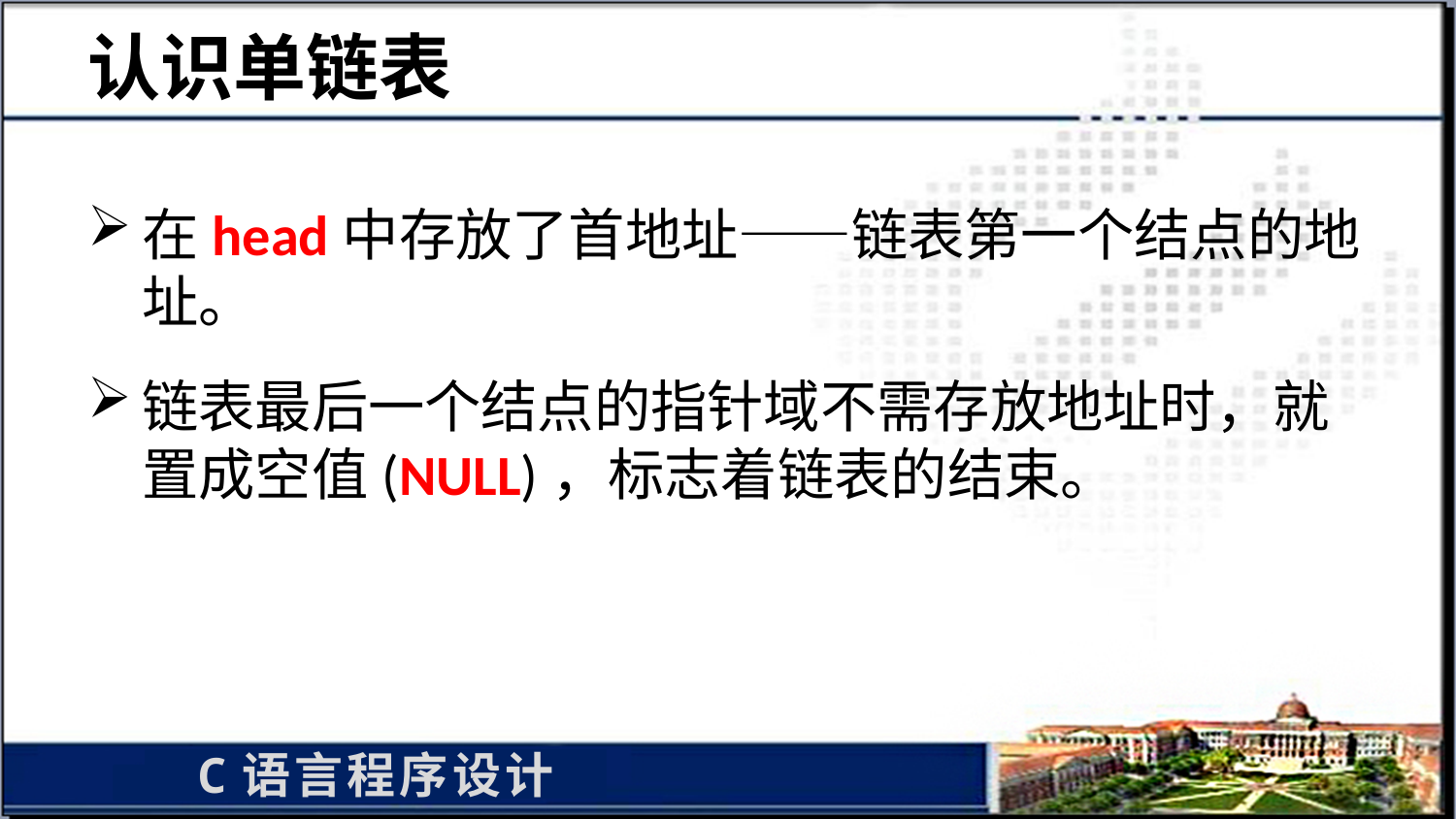

# 认识单链表
在head中存放了首地址——链表第一个结点的地址。
链表最后一个结点的指针域不需存放地址时，就置成空值(NULL)，标志着链表的结束。